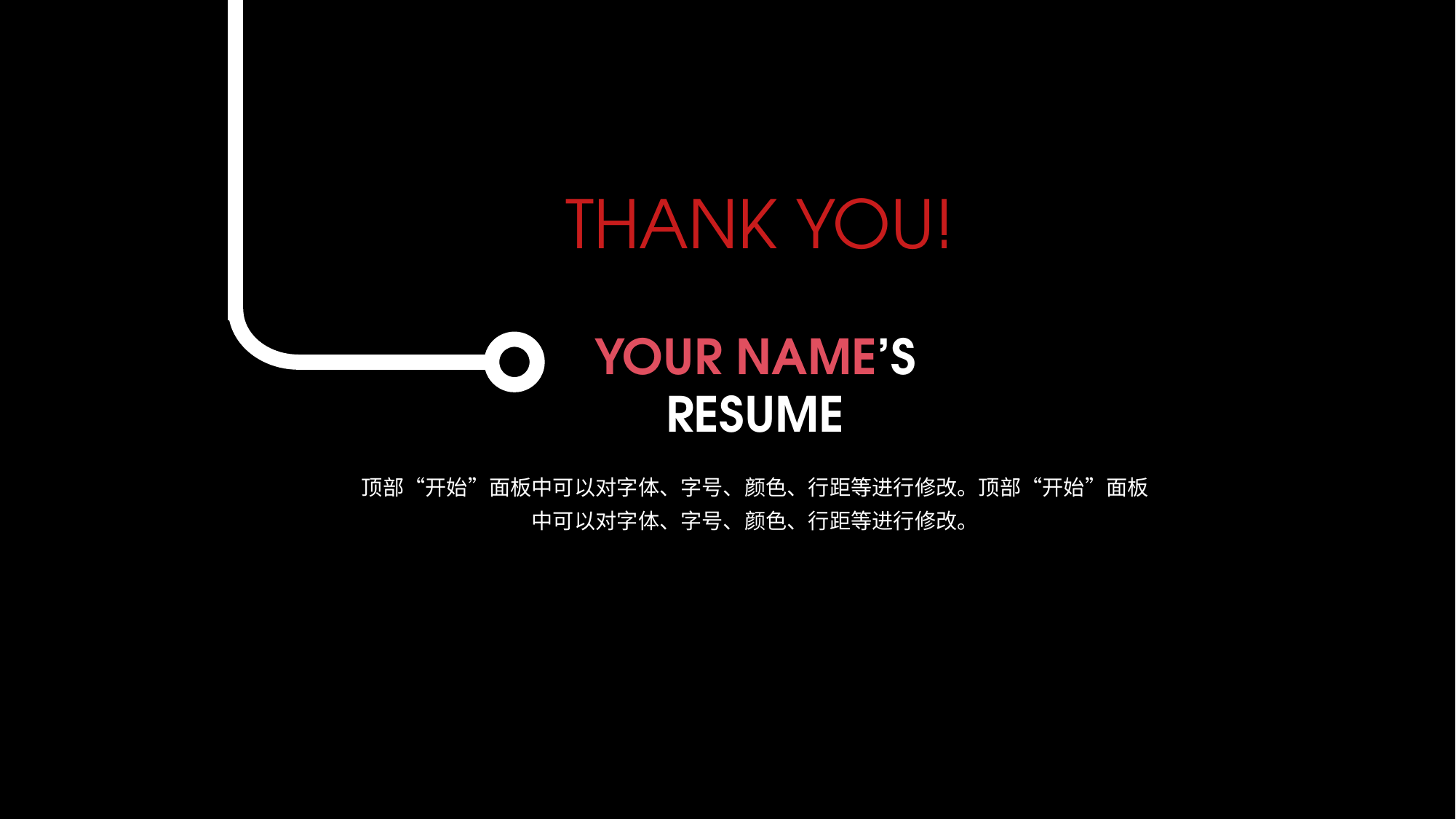

THANK YOU!

YOUR NAME’S
RESUME
顶部“开始”面板中可以对字体、字号、颜色、行距等进行修改。顶部“开始”面板中可以对字体、字号、颜色、行距等进行修改。